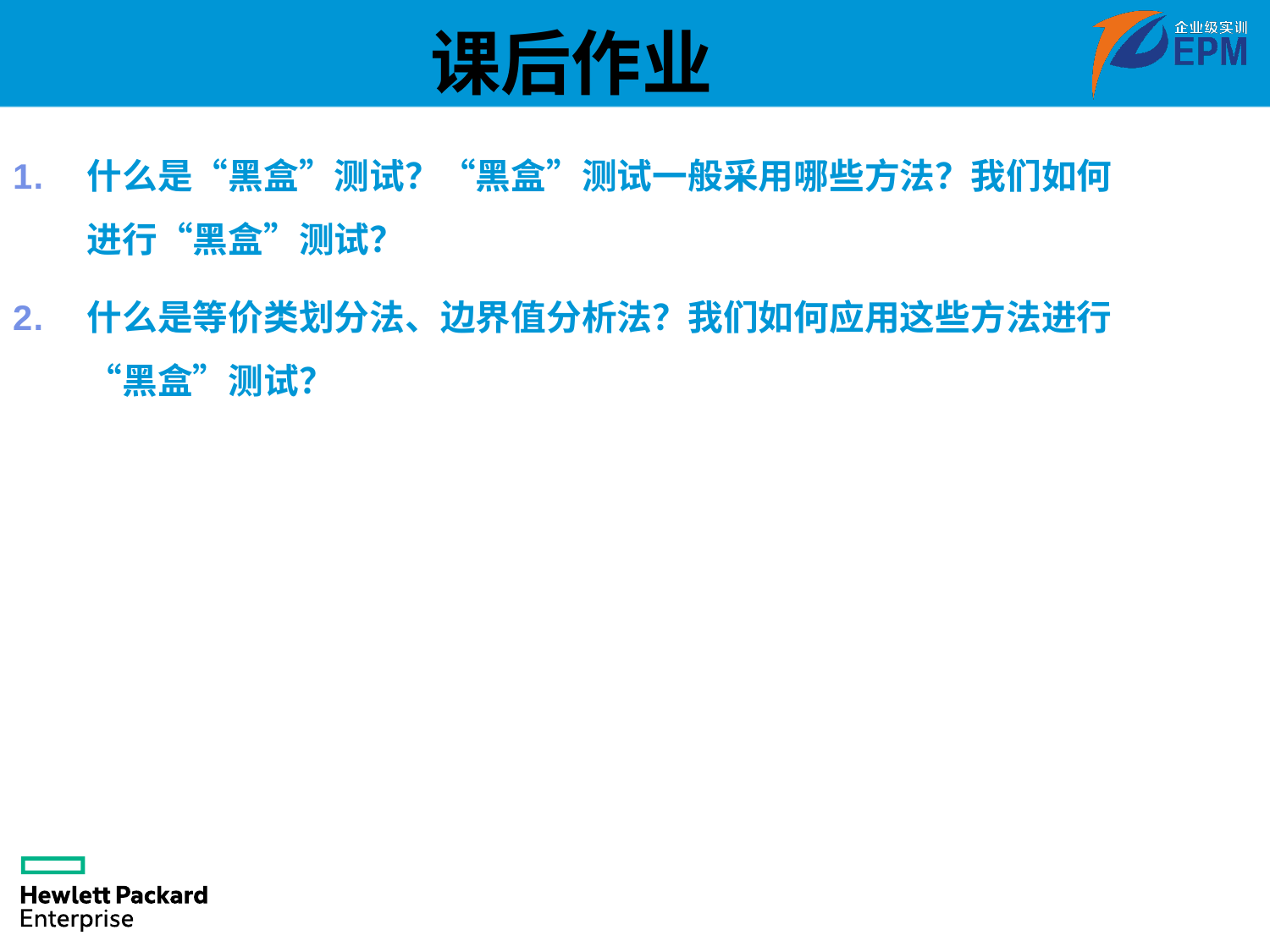

课后作业
什么是“黑盒”测试？“黑盒”测试一般采用哪些方法？我们如何进行“黑盒”测试？
什么是等价类划分法、边界值分析法？我们如何应用这些方法进行“黑盒”测试？